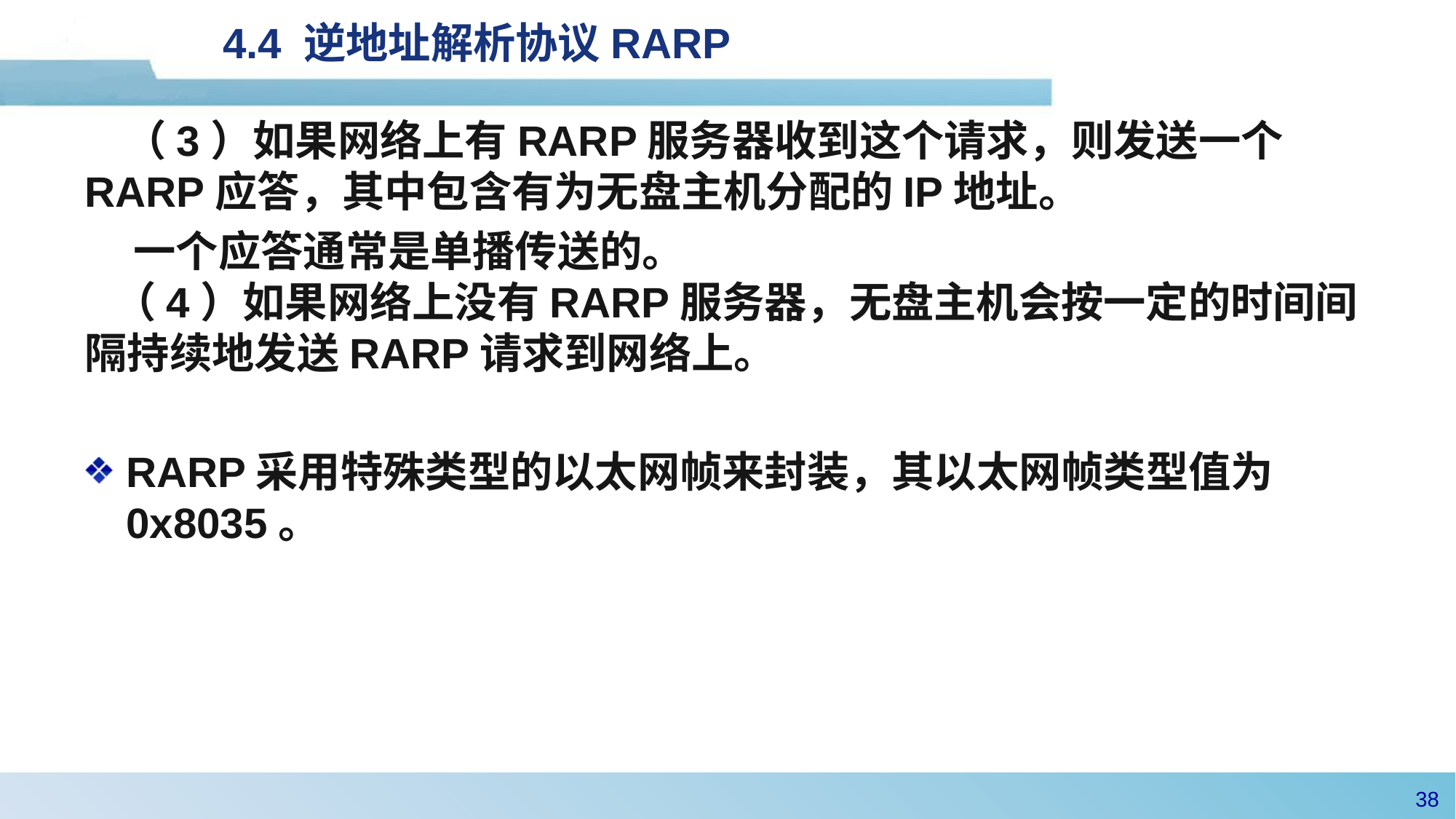

# 4.4 逆地址解析协议RARP
   （3）如果网络上有RARP服务器收到这个请求，则发送一个RARP应答，其中包含有为无盘主机分配的IP地址。
    一个应答通常是单播传送的。
   （4）如果网络上没有RARP服务器，无盘主机会按一定的时间间隔持续地发送RARP请求到网络上。

RARP采用特殊类型的以太网帧来封装，其以太网帧类型值为0x8035。
38